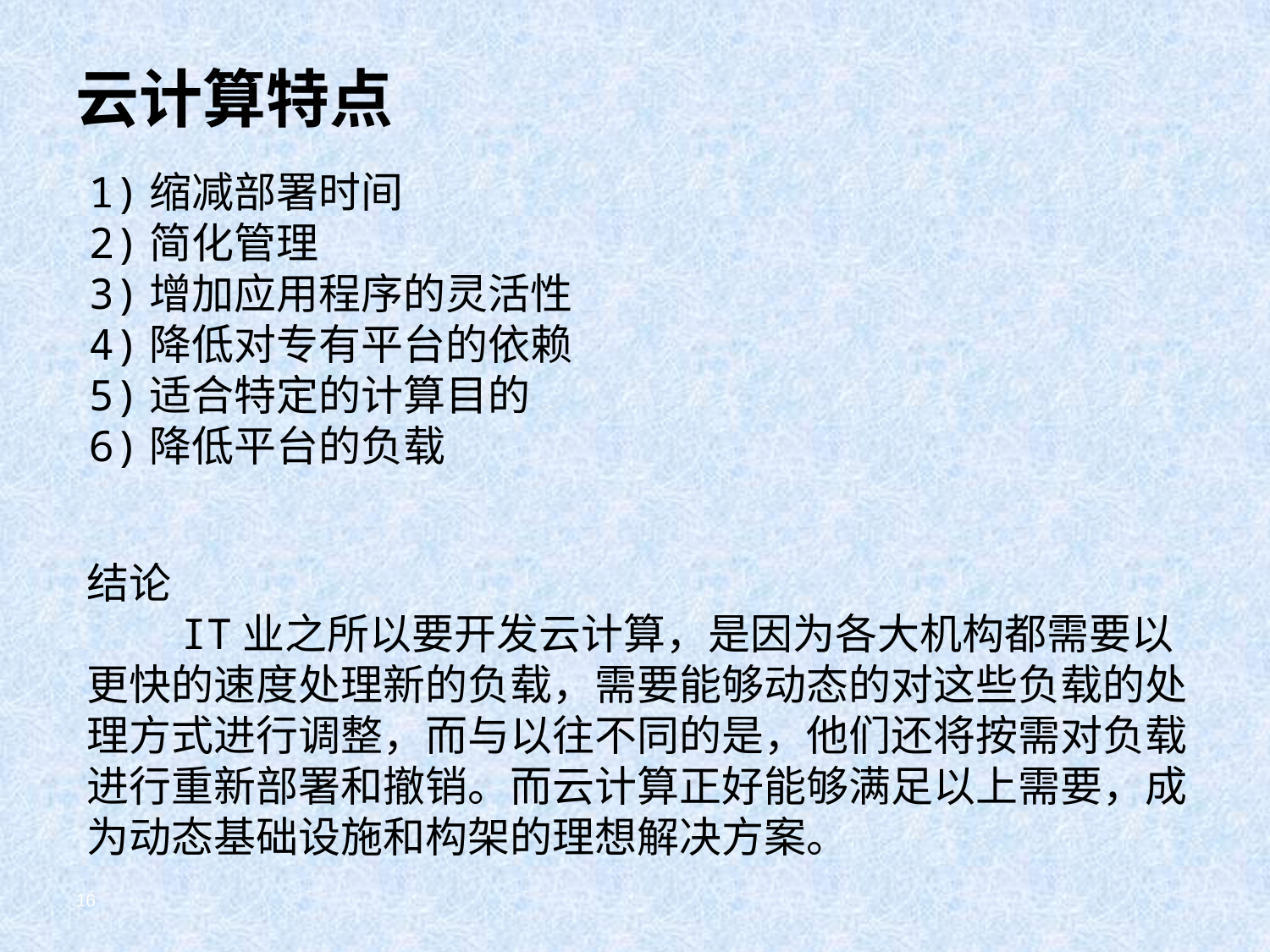

云计算特点
   1)缩减部署时间
   2)简化管理
   3)增加应用程序的灵活性
   4)降低对专有平台的依赖
   5)适合特定的计算目的
   6)降低平台的负载

结论
　　IT业之所以要开发云计算，是因为各大机构都需要以更快的速度处理新的负载，需要能够动态的对这些负载的处理方式进行调整，而与以往不同的是，他们还将按需对负载进行重新部署和撤销。而云计算正好能够满足以上需要，成为动态基础设施和构架的理想解决方案。
16